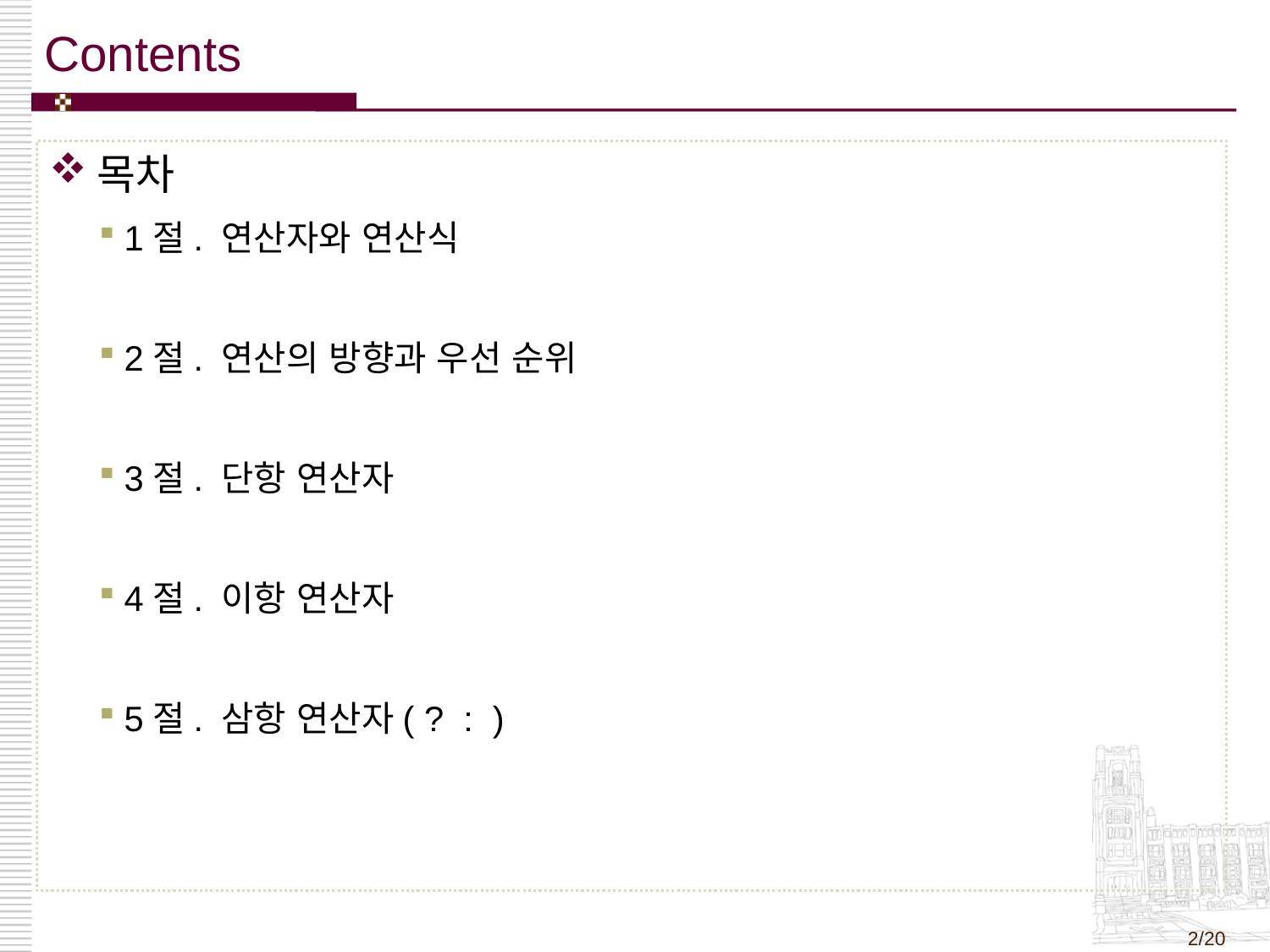

목차
1절. 연산자와 연산식

2절. 연산의 방향과 우선 순위

3절. 단항 연산자

4절. 이항 연산자

5절. 삼항 연산자( ?  :  )